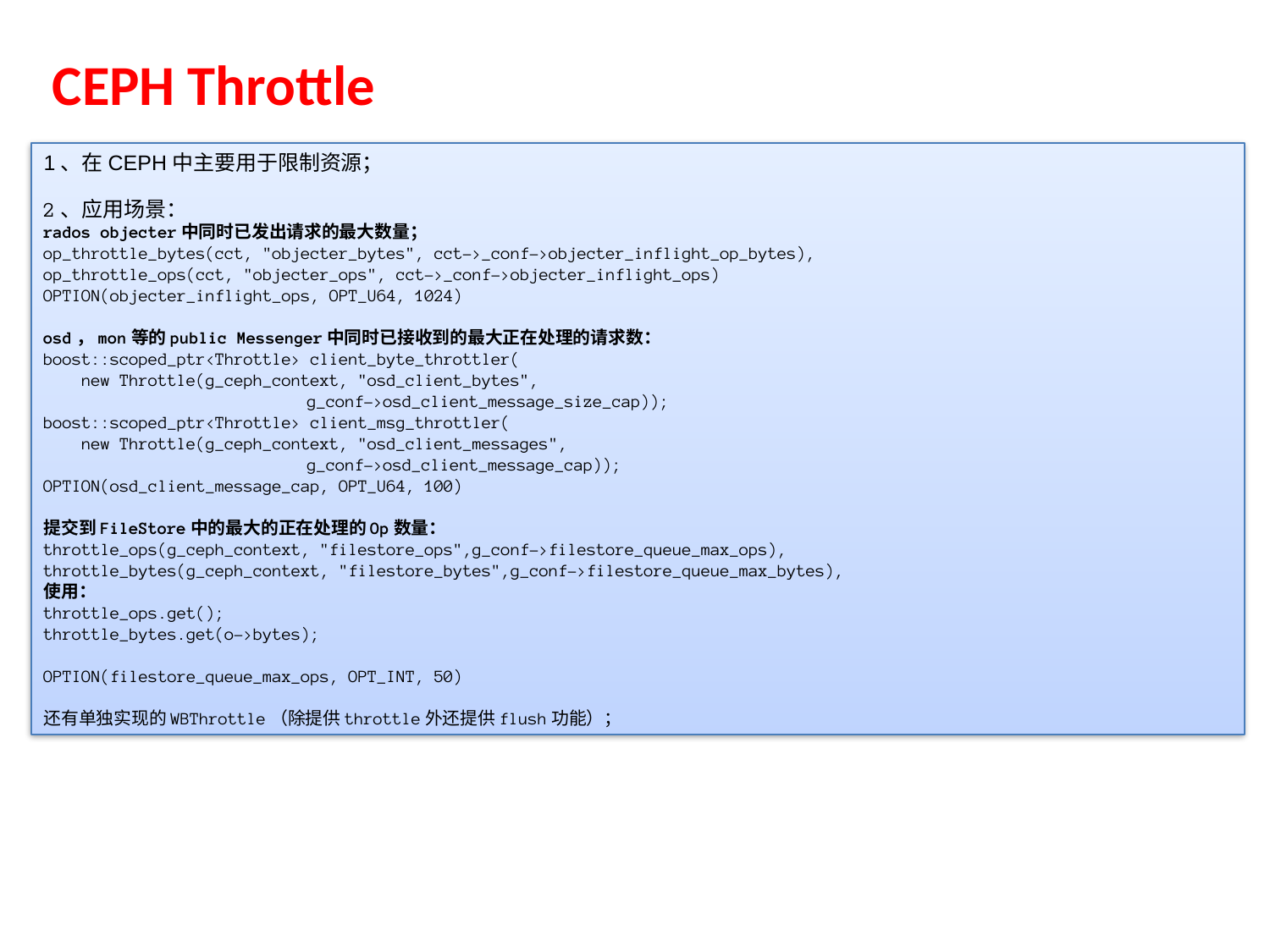

CEPH Throttle
1、在CEPH中主要用于限制资源；

2、应用场景：
rados objecter中同时已发出请求的最大数量；
op_throttle_bytes(cct, "objecter_bytes", cct->_conf->objecter_inflight_op_bytes),
op_throttle_ops(cct, "objecter_ops", cct->_conf->objecter_inflight_ops)
OPTION(objecter_inflight_ops, OPT_U64, 1024)

osd，mon等的public Messenger中同时已接收到的最大正在处理的请求数：
boost::scoped_ptr<Throttle> client_byte_throttler(
    new Throttle(g_ceph_context, "osd_client_bytes",
		 g_conf->osd_client_message_size_cap));
boost::scoped_ptr<Throttle> client_msg_throttler(
    new Throttle(g_ceph_context, "osd_client_messages",
		 g_conf->osd_client_message_cap));
OPTION(osd_client_message_cap, OPT_U64, 100)

提交到FileStore中的最大的正在处理的Op数量：
throttle_ops(g_ceph_context, "filestore_ops",g_conf->filestore_queue_max_ops),
throttle_bytes(g_ceph_context, "filestore_bytes",g_conf->filestore_queue_max_bytes),
使用：
throttle_ops.get();
throttle_bytes.get(o->bytes);

OPTION(filestore_queue_max_ops, OPT_INT, 50)

还有单独实现的WBThrottle（除提供throttle外还提供flush功能）；